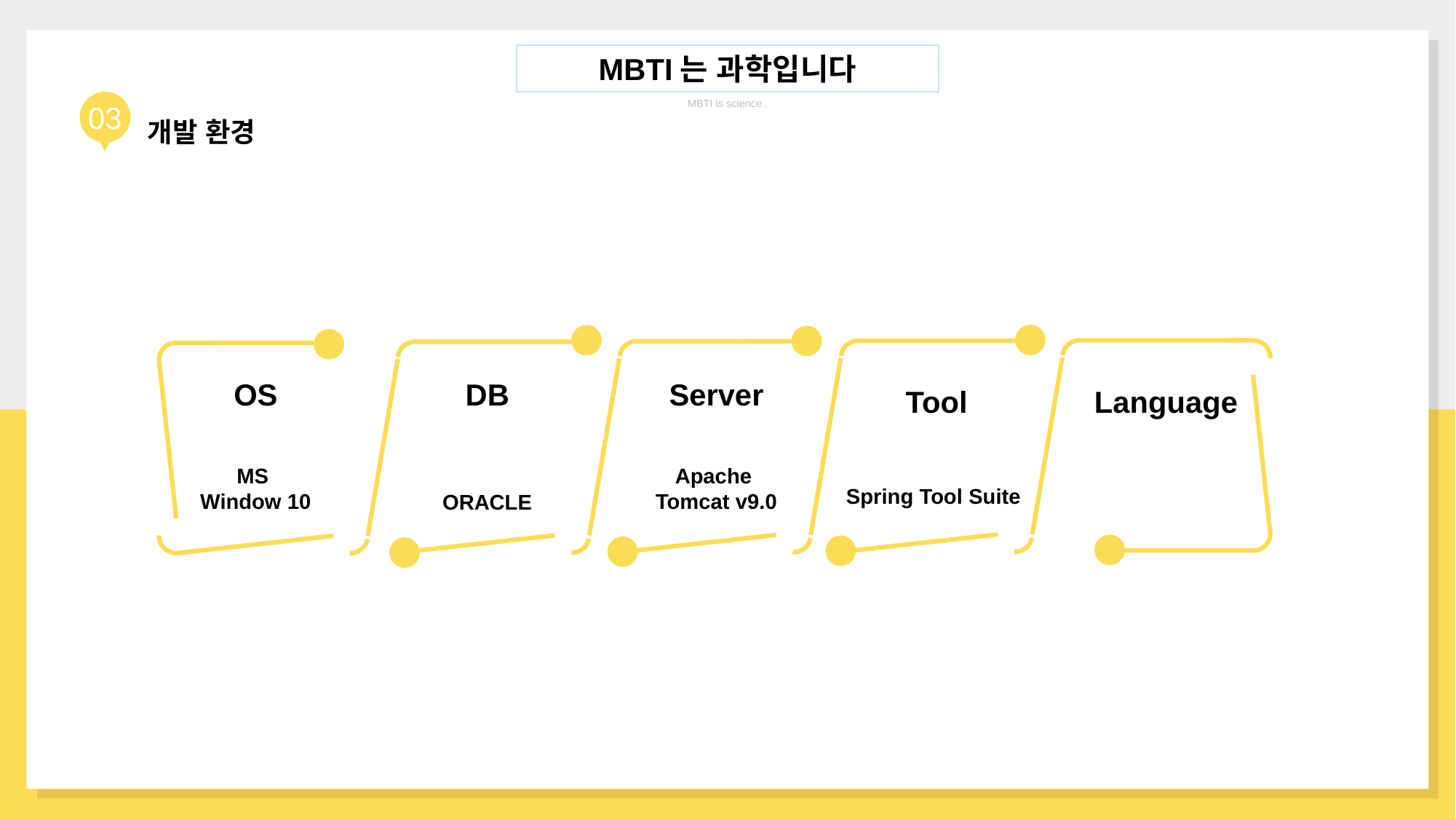

MBTI is science .
MBTI는 과학입니다
03
개발 환경

OS

MS
Window 10
Server

Apache
Tomcat v9.0
DB

ORACLE

Tool

Spring Tool Suite
Language